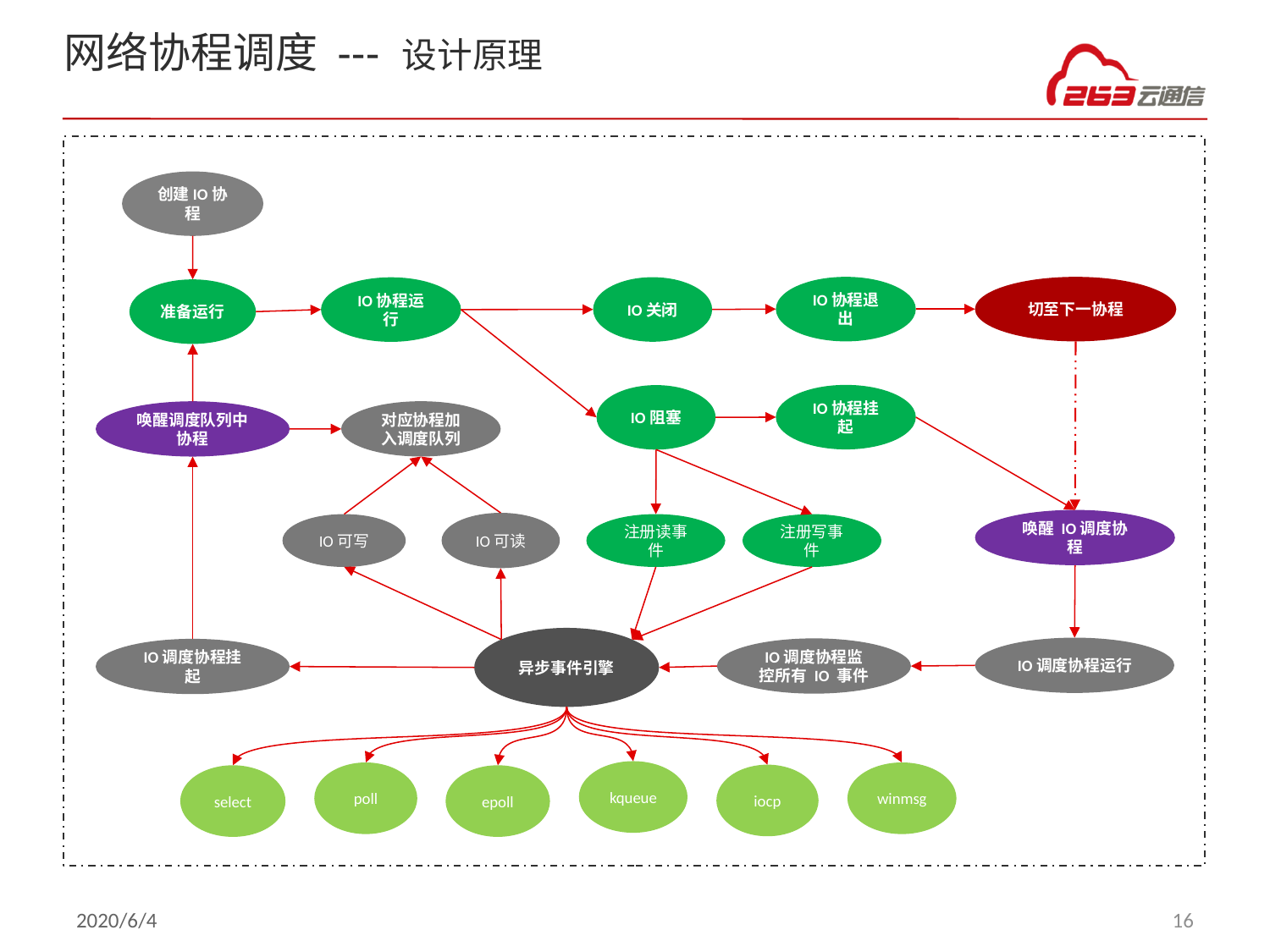

# 网络协程调度 --- 设计原理

创建IO协程
IO协程退出
切至下一协程
IO关闭
IO协程运行
准备运行
IO协程挂起
IO阻塞
对应协程加入调度队列
唤醒调度队列中协程
唤醒 IO调度协程
IO可读
IO可写
注册写事件
注册读事件
异步事件引擎
IO调度协程运行
IO调度协程监控所有 IO 事件
IO调度协程挂起
kqueue
poll
winmsg
iocp
select
epoll